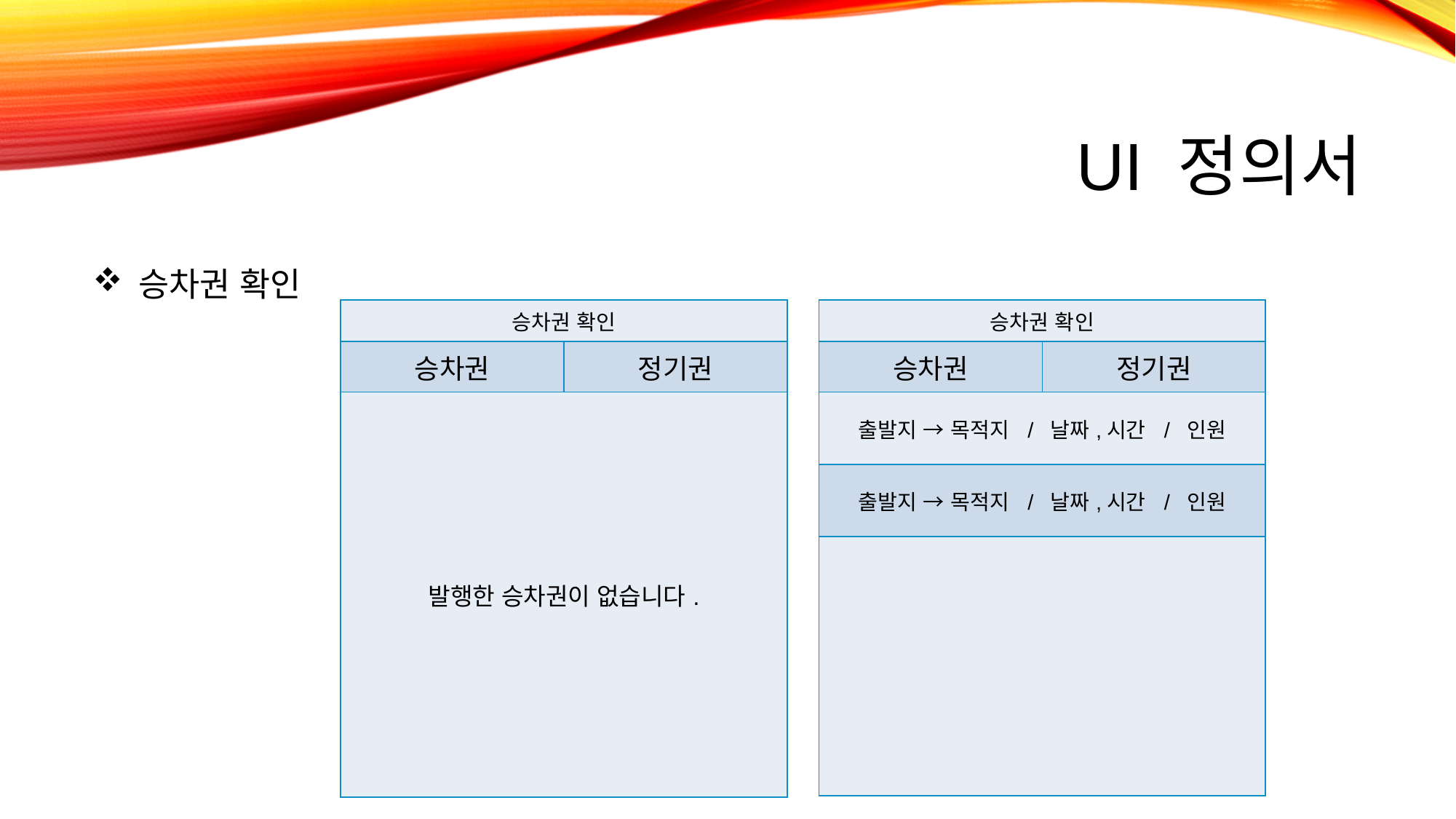

# ui 정의서
 승차권 확인
| 승차권 확인 |  |
| --- | --- |
| 승차권 | 정기권 |
| 출발지 → 목적지 / 날짜,시간 / 인원 | 도착 |
| 출발지 → 목적지 / 날짜,시간 / 인원 |  |
|  |  |
| 승차권 확인 |  |
| --- | --- |
| 승차권 | 정기권 |
| 발행한 승차권이 없습니다. | 도착 |